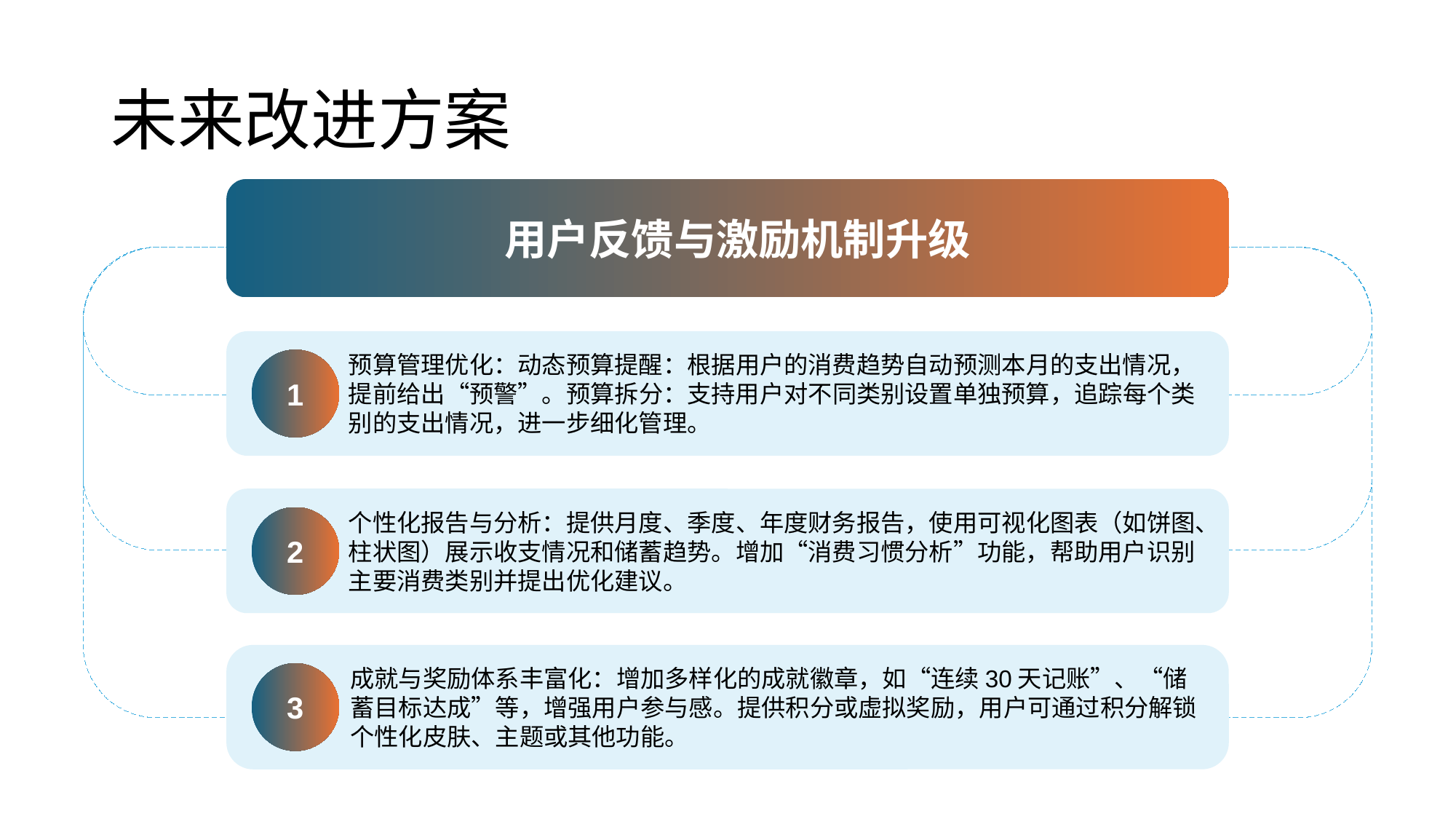

# 未来改进方案
 用户反馈与激励机制升级

预算管理优化：动态预算提醒：根据用户的消费趋势自动预测本月的支出情况，提前给出“预警”。预算拆分：支持用户对不同类别设置单独预算，追踪每个类别的支出情况，进一步细化管理。
1
个性化报告与分析：提供月度、季度、年度财务报告，使用可视化图表（如饼图、柱状图）展示收支情况和储蓄趋势。增加“消费习惯分析”功能，帮助用户识别主要消费类别并提出优化建议。
2
成就与奖励体系丰富化：增加多样化的成就徽章，如“连续30天记账”、“储蓄目标达成”等，增强用户参与感。提供积分或虚拟奖励，用户可通过积分解锁个性化皮肤、主题或其他功能。
3